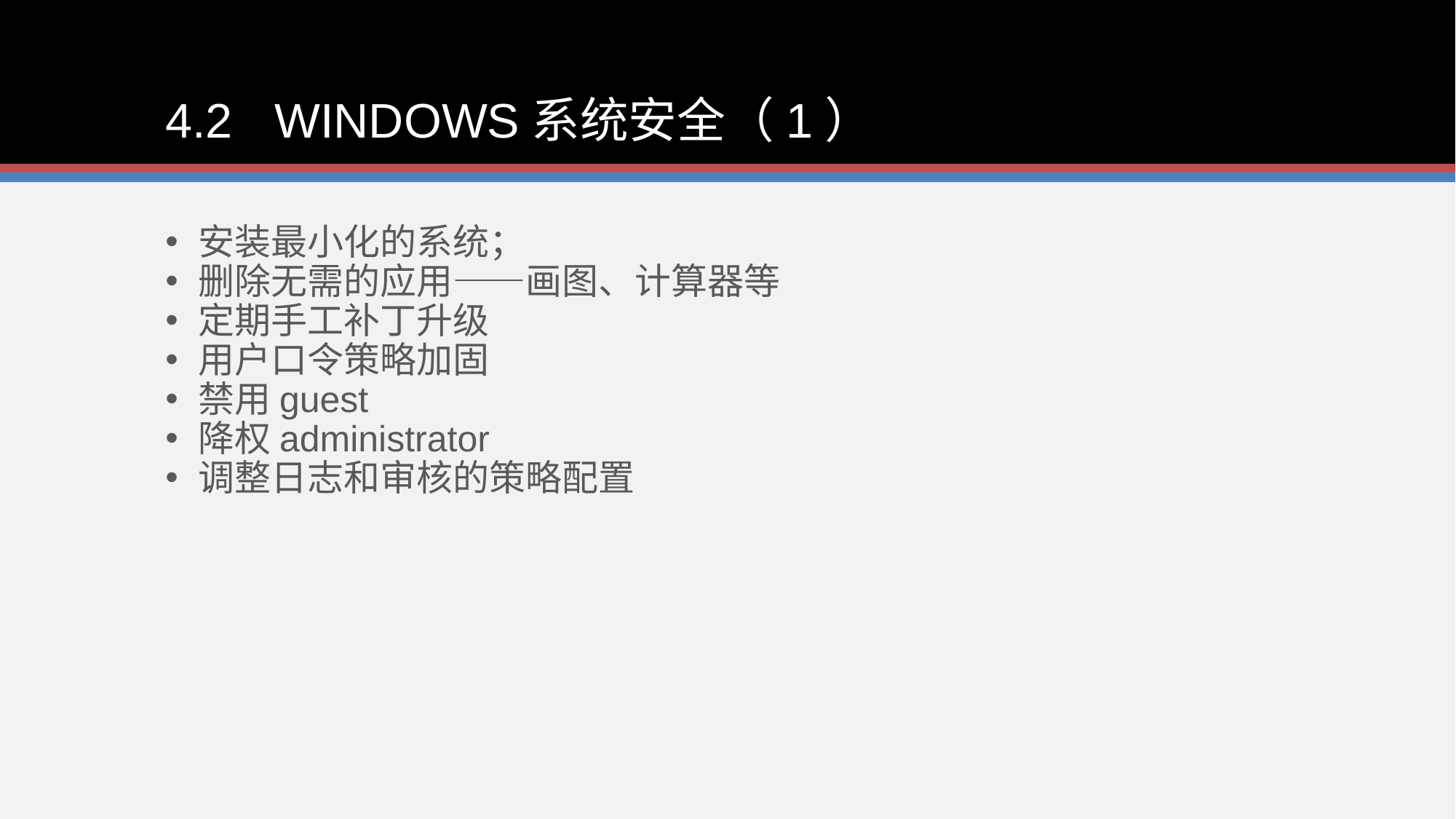

4.2	WINDOWS系统安全（1）
安装最小化的系统；
删除无需的应用——画图、计算器等
定期手工补丁升级
用户口令策略加固
禁用guest
降权administrator
调整日志和审核的策略配置